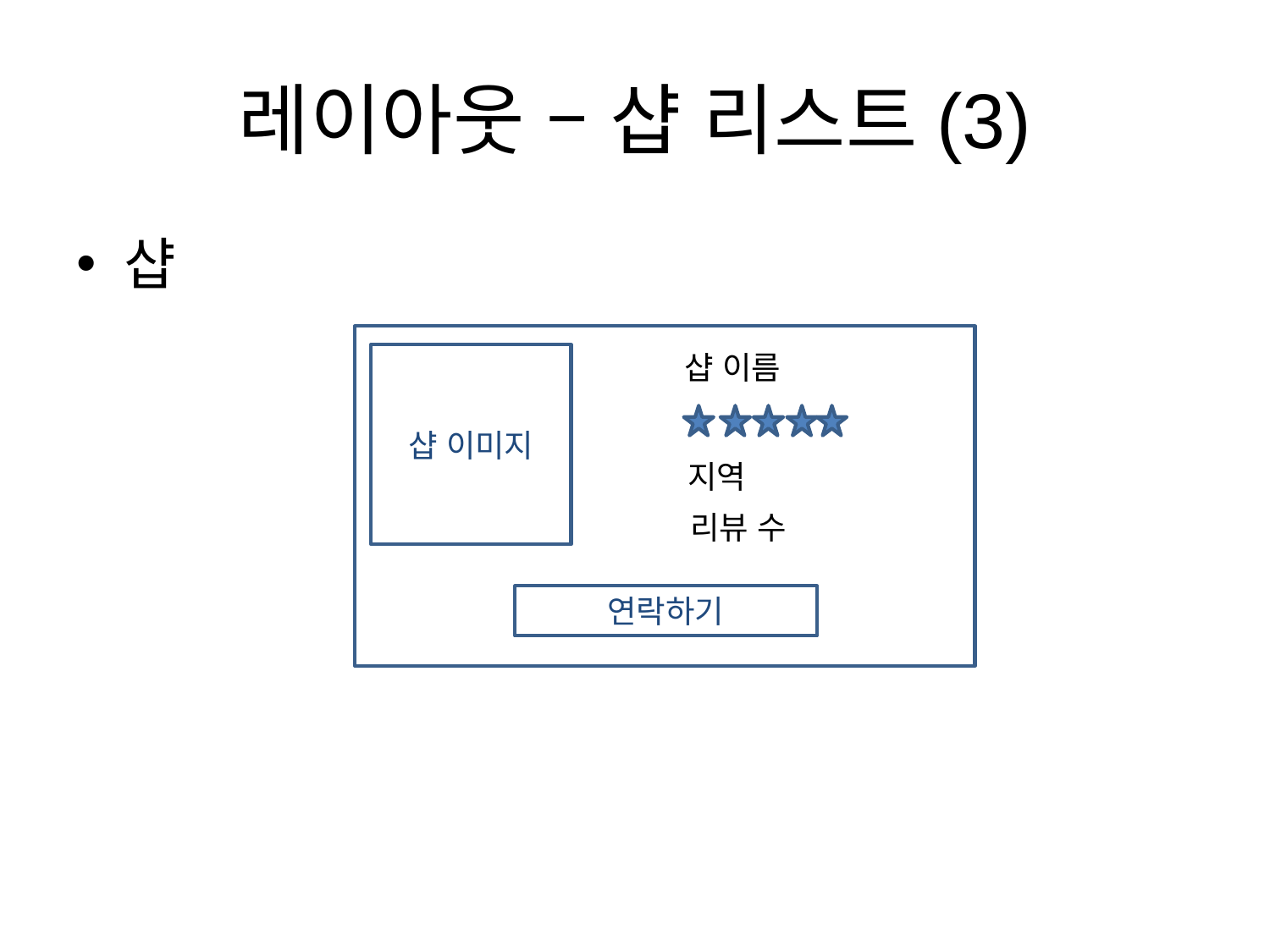

# 레이아웃 – 샵 리스트(3)
샵

샵 이름
샵 이미지

지역
리뷰 수
연락하기